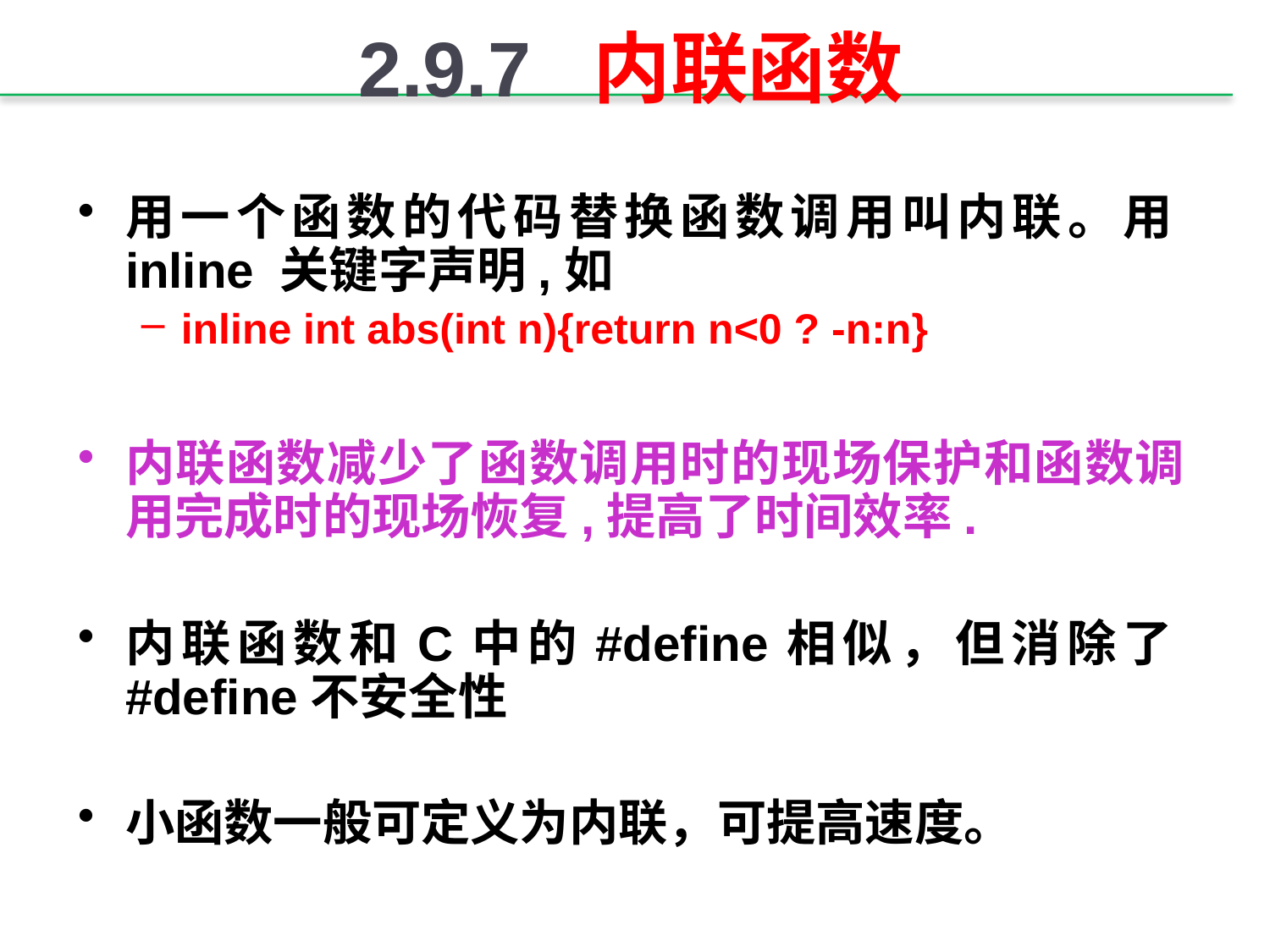

# 2.9.7  内联函数
用一个函数的代码替换函数调用叫内联。用inline 关键字声明,如
inline int abs(int n){return n<0 ? -n:n}

内联函数减少了函数调用时的现场保护和函数调用完成时的现场恢复,提高了时间效率.

内联函数和C中的#define相似，但消除了#define不安全性

小函数一般可定义为内联，可提高速度。